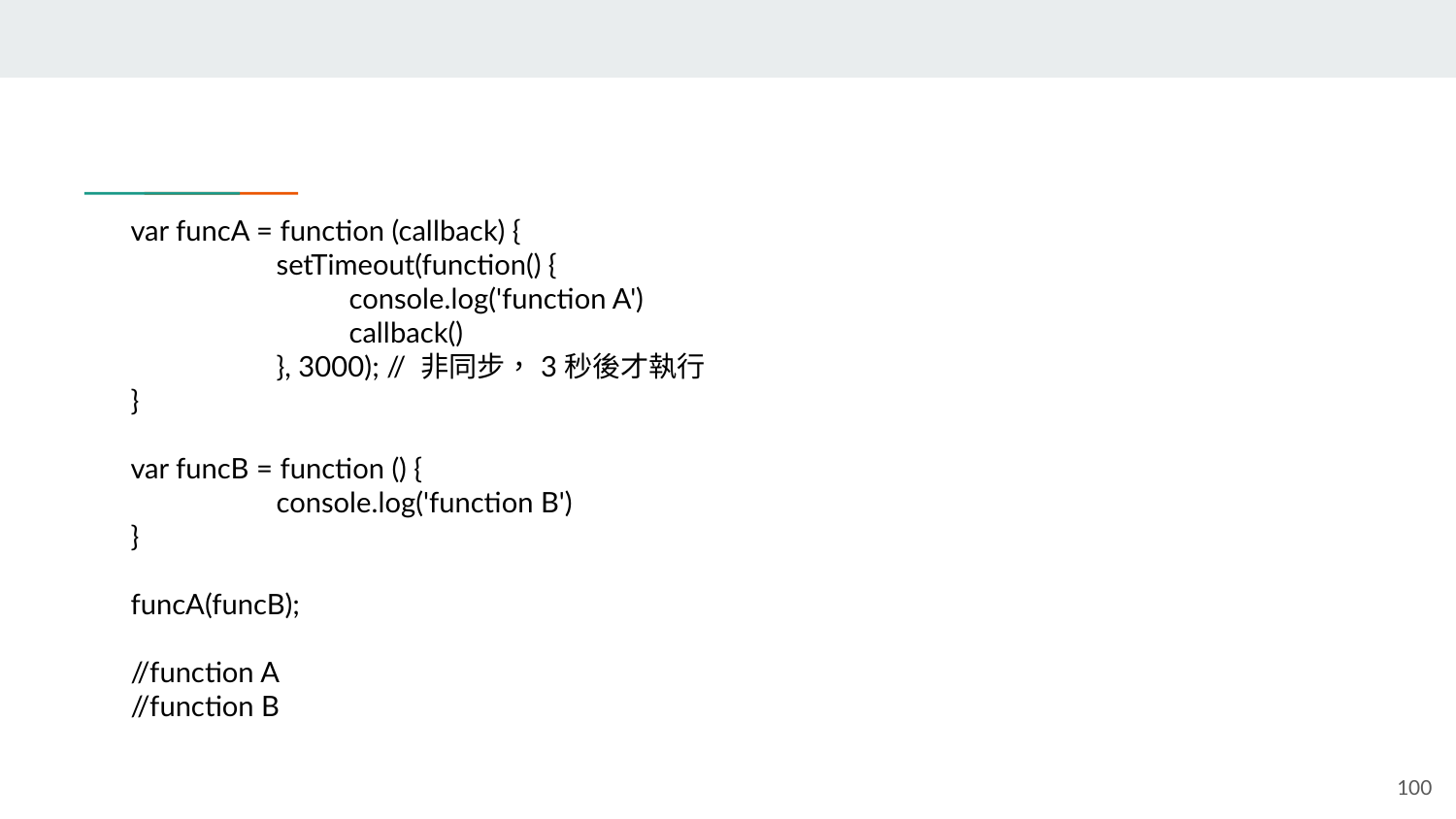

var funcA = function (callback) {
	setTimeout(function() {
    	console.log('function A')
    	callback()
	}, 3000); // 非同步，3秒後才執行
}

var funcB = function () {
	console.log('function B')
}

funcA(funcB);

//function A
//function B
100